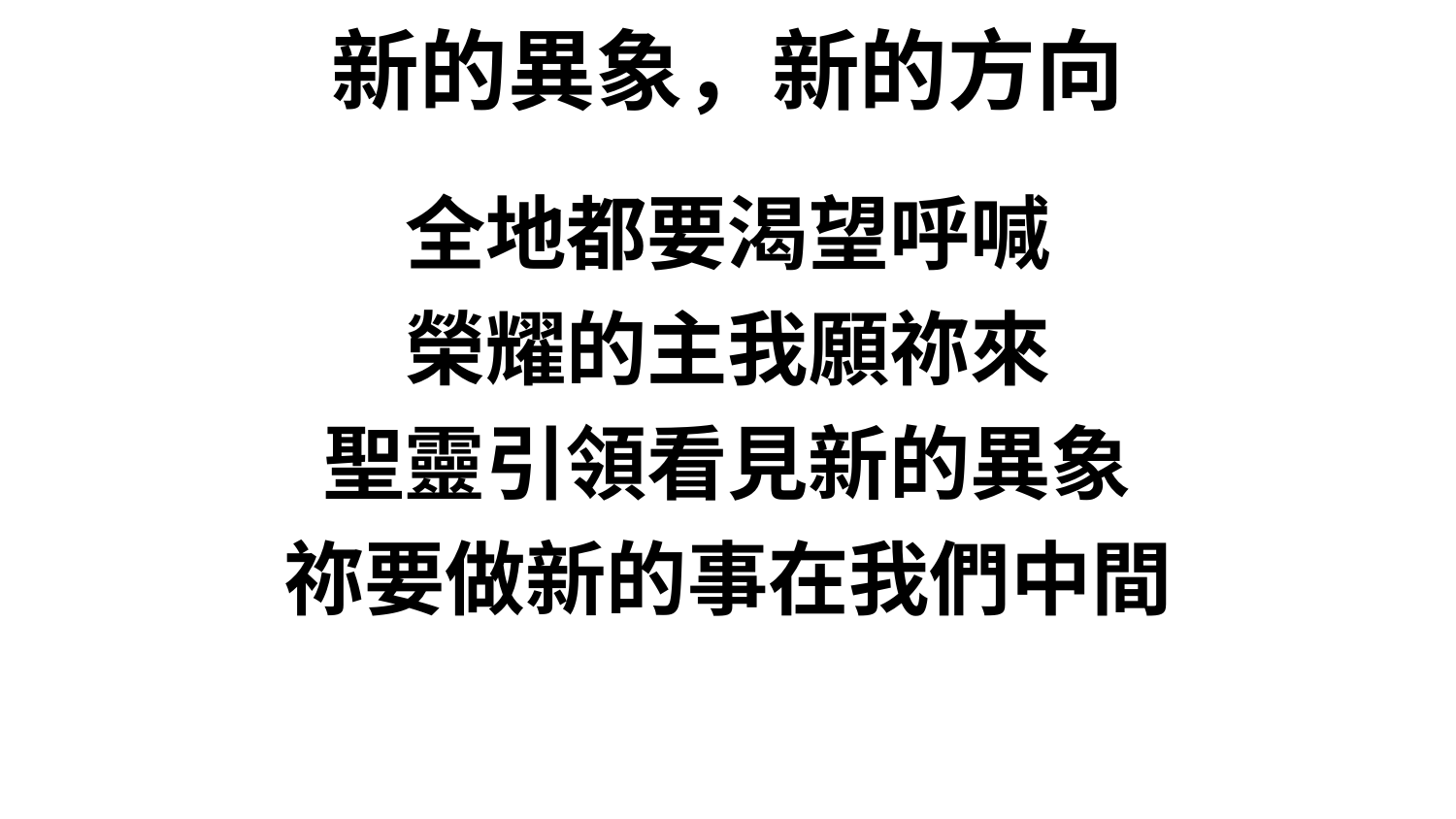

新的異象，新的方向

全地都要渴望呼喊
榮耀的主我願祢來
聖靈引領看見新的異象
祢要做新的事在我們中間